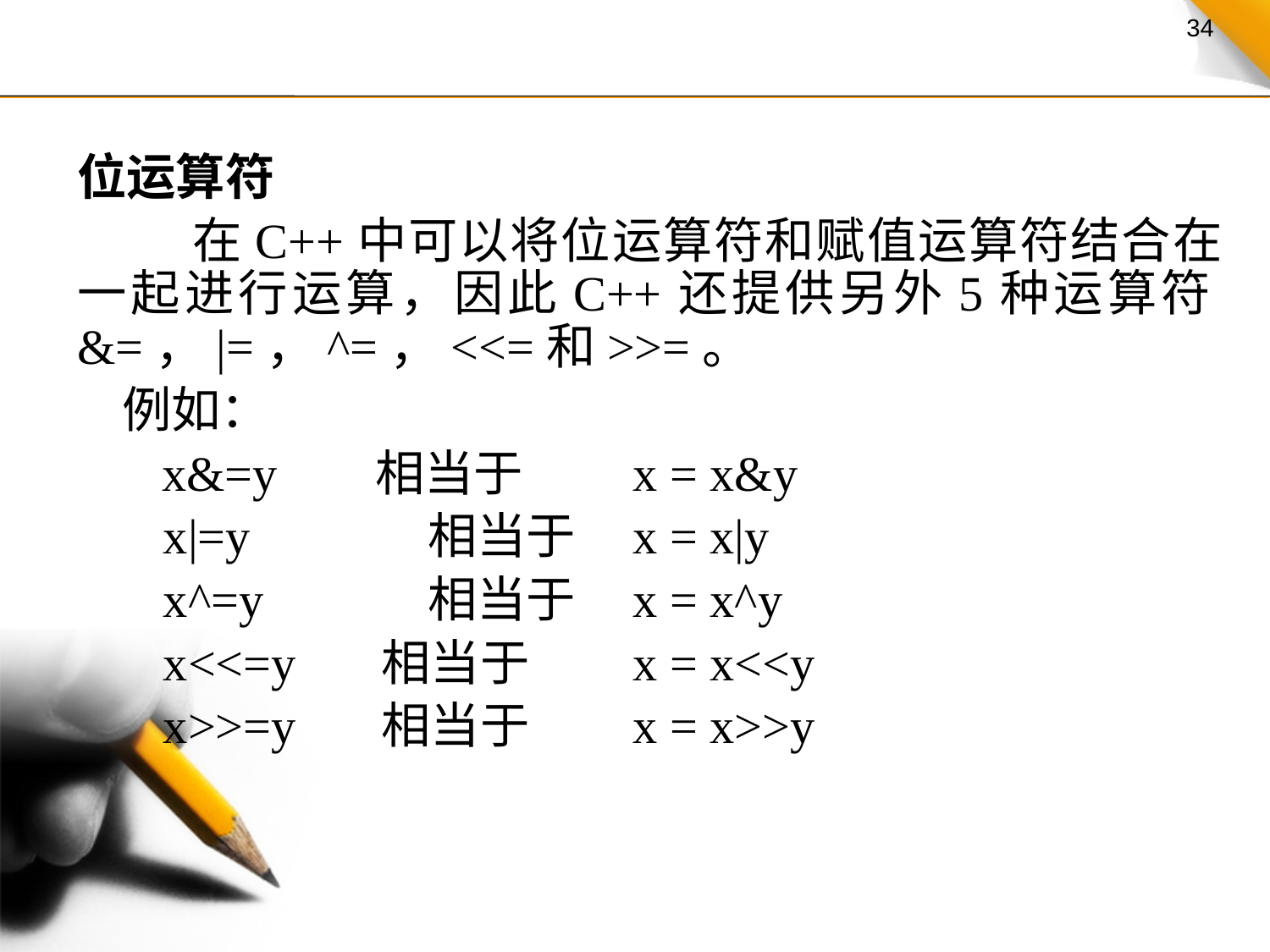

位运算符
        在C++中可以将位运算符和赋值运算符结合在一起进行运算，因此C++还提供另外5种运算符&=，|=，^=，<<=和>>=。
   例如：
 	   x&=y       相当于 	x = x&y
       x|=y 	   相当于	x = x|y
       x^=y 	   相当于	x = x^y
       x<<=y      相当于 	x = x<<y
       x>>=y      相当于	x = x>>y